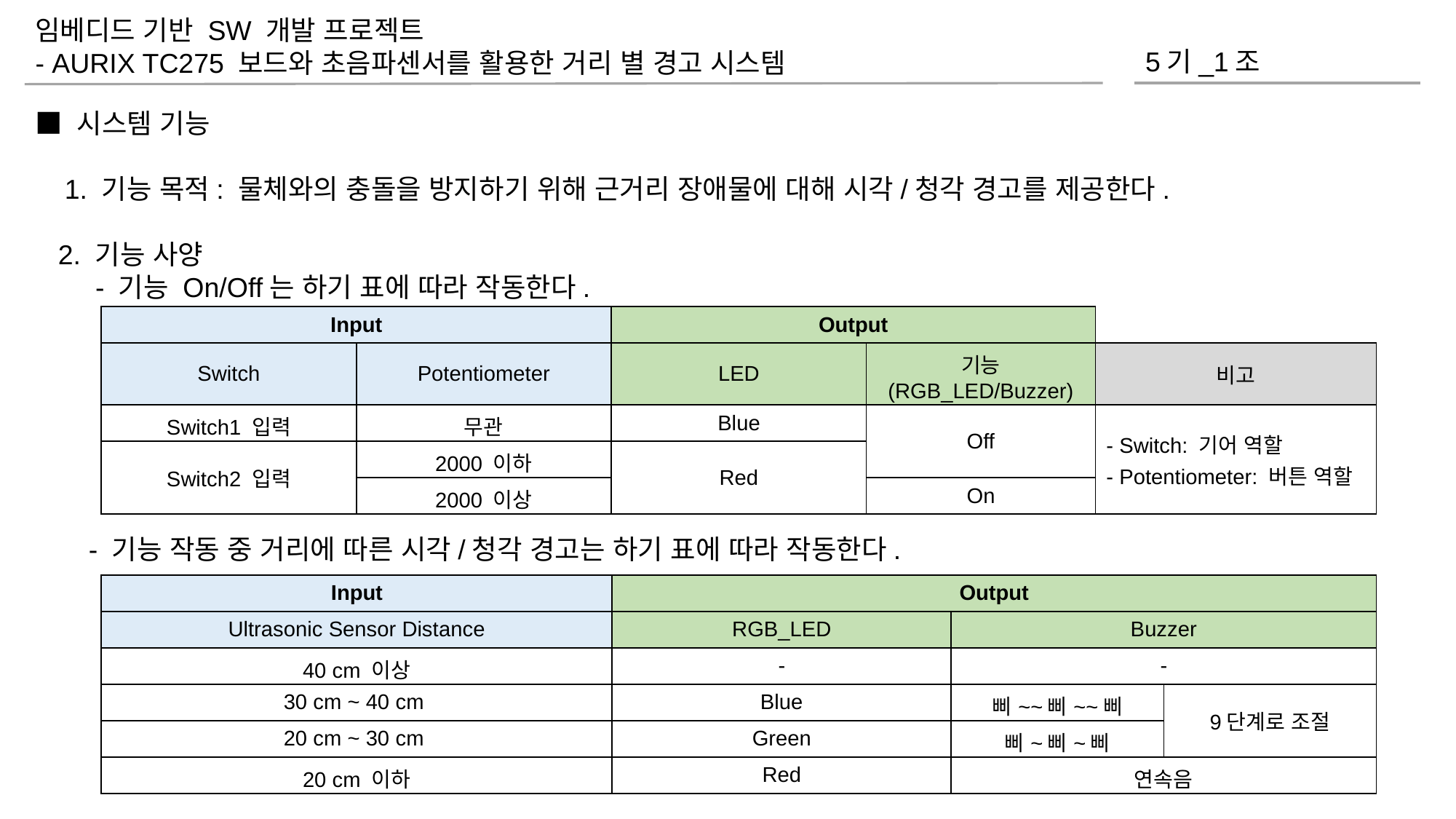

임베디드 기반 SW 개발 프로젝트
- AURIX TC275 보드와 초음파센서를 활용한 거리 별 경고 시스템
5기_1조
■ 시스템 기능
   1. 기능 목적: 물체와의 충돌을 방지하기 위해 근거리 장애물에 대해 시각/청각 경고를 제공한다.
   2. 기능 사양
       - 기능 On/Off는 하기 표에 따라 작동한다.
       - 기능 작동 중 거리에 따른 시각/청각 경고는 하기 표에 따라 작동한다.
| Input |  | Output |  |  |
| --- | --- | --- | --- | --- |
| Switch | Potentiometer | LED | 기능 (RGB\_LED/Buzzer) | 비고 |
| Switch1 입력 | 무관 | Blue | Off | - Switch: 기어 역할 - Potentiometer: 버튼 역할 |
| Switch2 입력 | 2000 이하 | Red |  |  |
|  | 2000 이상 |  | On |  |
| Input | Output |  |  |
| --- | --- | --- | --- |
| Ultrasonic Sensor Distance | RGB\_LED | Buzzer |  |
| 40 cm 이상 | - | - |  |
| 30 cm ~ 40 cm | Blue | 삐~~삐~~삐 | 9단계로 조절 |
| 20 cm ~ 30 cm | Green | 삐~삐~삐 |  |
| 20 cm 이하 | Red | 연속음 |  |